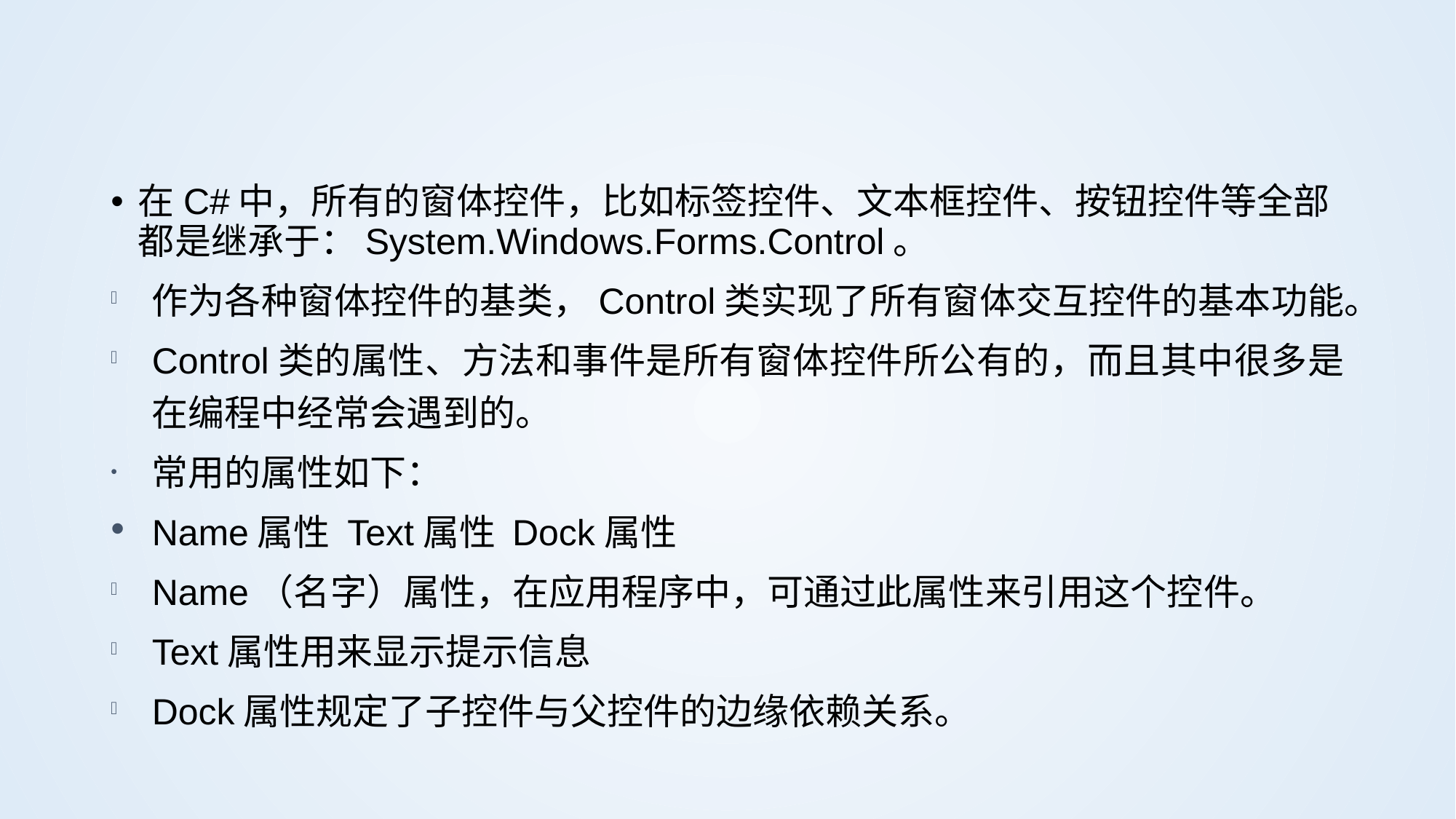

#
在C#中，所有的窗体控件，比如标签控件、文本框控件、按钮控件等全部都是继承于：System.Windows.Forms.Control。
作为各种窗体控件的基类，Control类实现了所有窗体交互控件的基本功能。
Control类的属性、方法和事件是所有窗体控件所公有的，而且其中很多是在编程中经常会遇到的。
常用的属性如下：
Name属性 Text属性 Dock属性
Name（名字）属性，在应用程序中，可通过此属性来引用这个控件。
Text属性用来显示提示信息
Dock属性规定了子控件与父控件的边缘依赖关系。